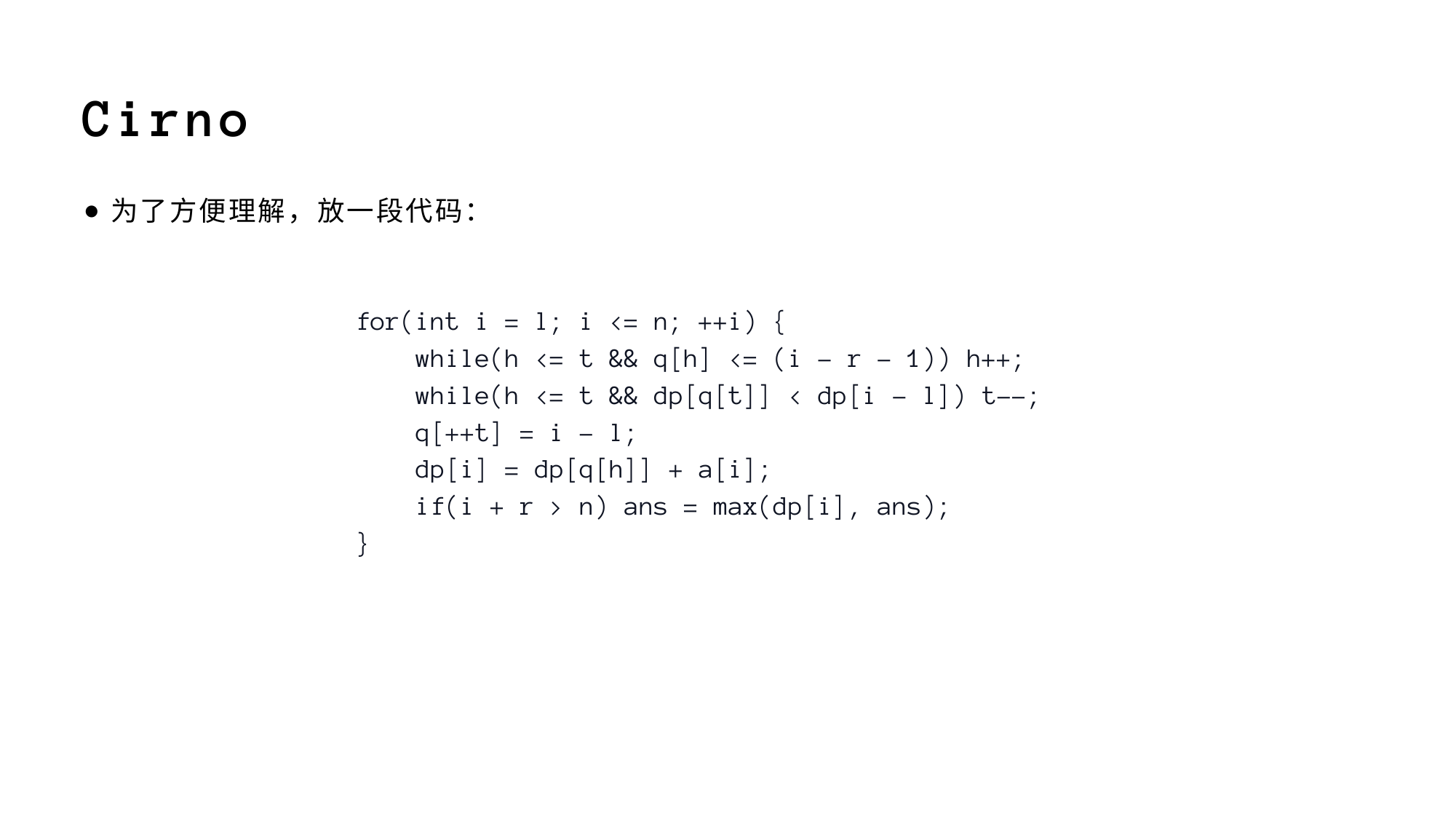

# Cirno
为了方便理解，放一段代码：

for(int i = l; i <= n; ++i) {
    while(h <= t && q[h] <= (i - r - 1)) h++;
    while(h <= t && dp[q[t]] < dp[i - l]) t--;
    q[++t] = i - l;
    dp[i] = dp[q[h]] + a[i];
    if(i + r > n) ans = max(dp[i], ans);
}